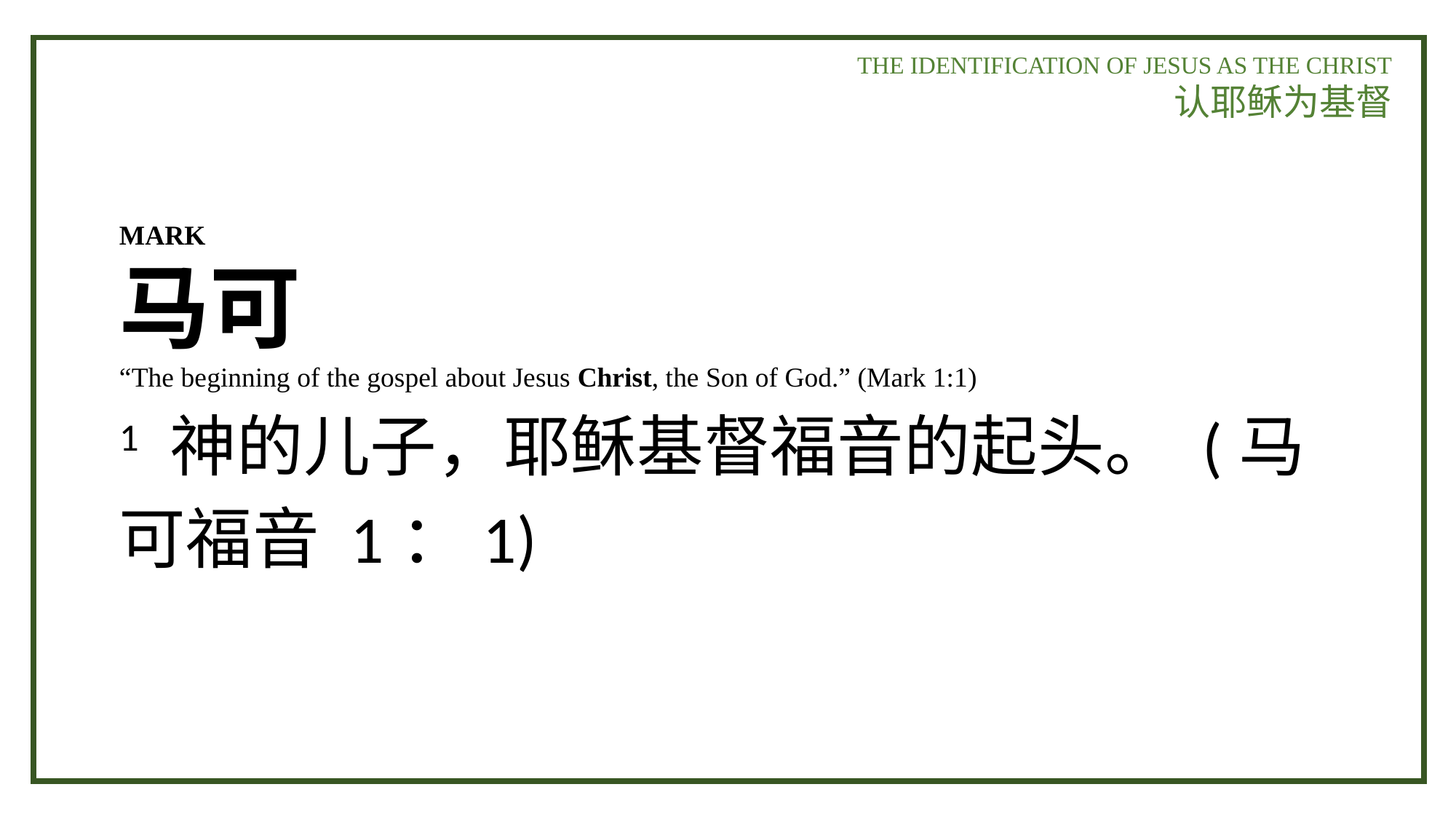

THE IDENTIFICATION OF JESUS AS THE CHRIST
认耶稣为基督
MARK
马可
“The beginning of the gospel about Jesus Christ, the Son of God.” (Mark 1:1)
1 神的儿子，耶稣基督福音的起头。 (马可福音 1：1)